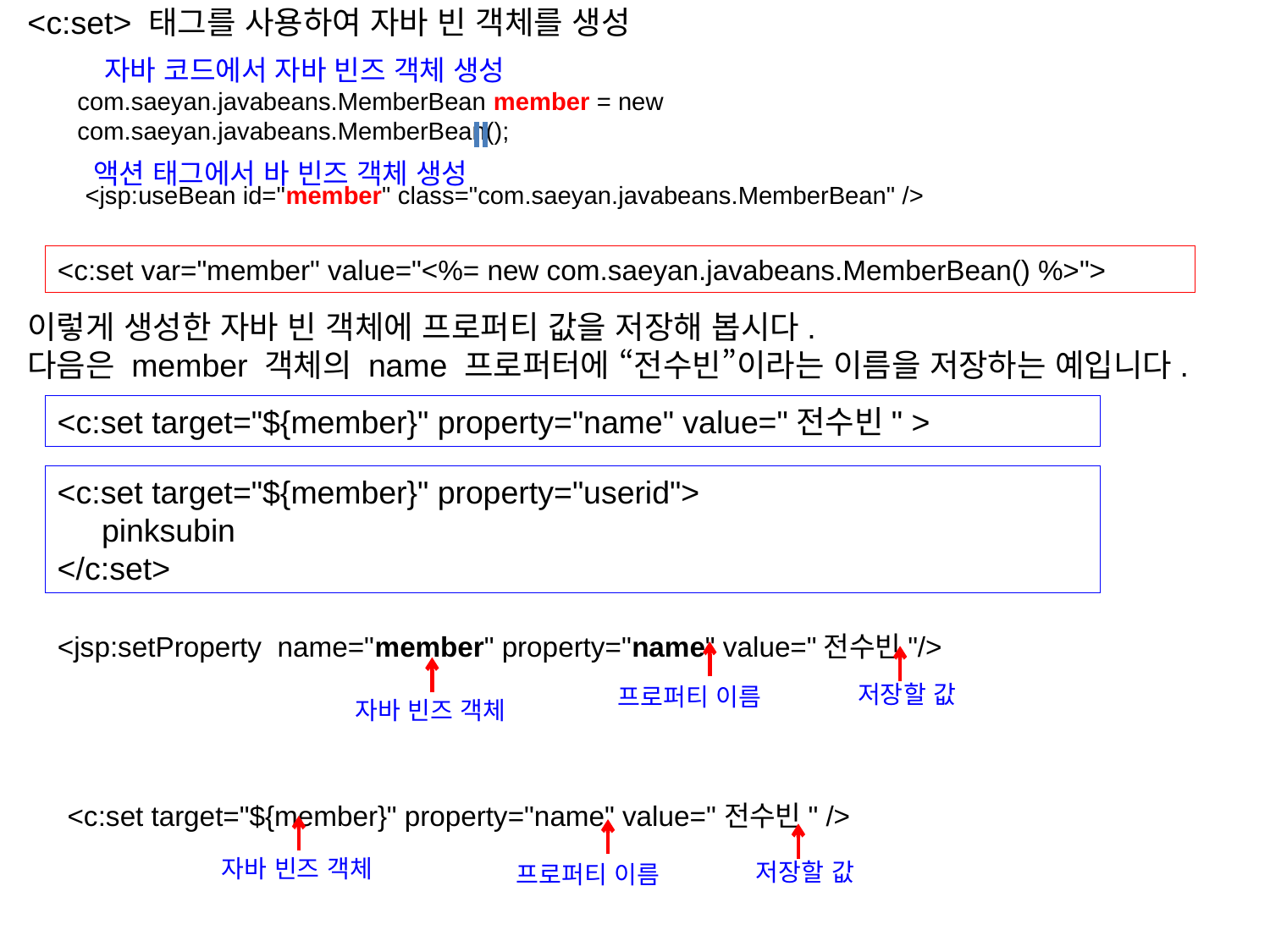

<c:set> 태그를 사용하여 자바 빈 객체를 생성

이렇게 생성한 자바 빈 객체에 프로퍼티 값을 저장해 봅시다.
다음은 member 객체의 name 프로퍼터에 “전수빈”이라는 이름을 저장하는 예입니다.

자바 코드에서 자바 빈즈 객체 생성
com.saeyan.javabeans.MemberBean member = new com.saeyan.javabeans.MemberBean();
액션 태그에서 바 빈즈 객체 생성
<jsp:useBean id="member" class="com.saeyan.javabeans.MemberBean" />
<c:set var="member" value="<%= new com.saeyan.javabeans.MemberBean() %>">
<c:set target="${member}" property="name" value="전수빈" >
<c:set target="${member}" property="userid">
     pinksubin
</c:set>
<jsp:setProperty  name="member" property="name" value="전수빈"/>
저장할 값
프로퍼티 이름
자바 빈즈 객체
<c:set target="${member}" property="name" value="전수빈" />
자바 빈즈 객체
저장할 값
프로퍼티 이름